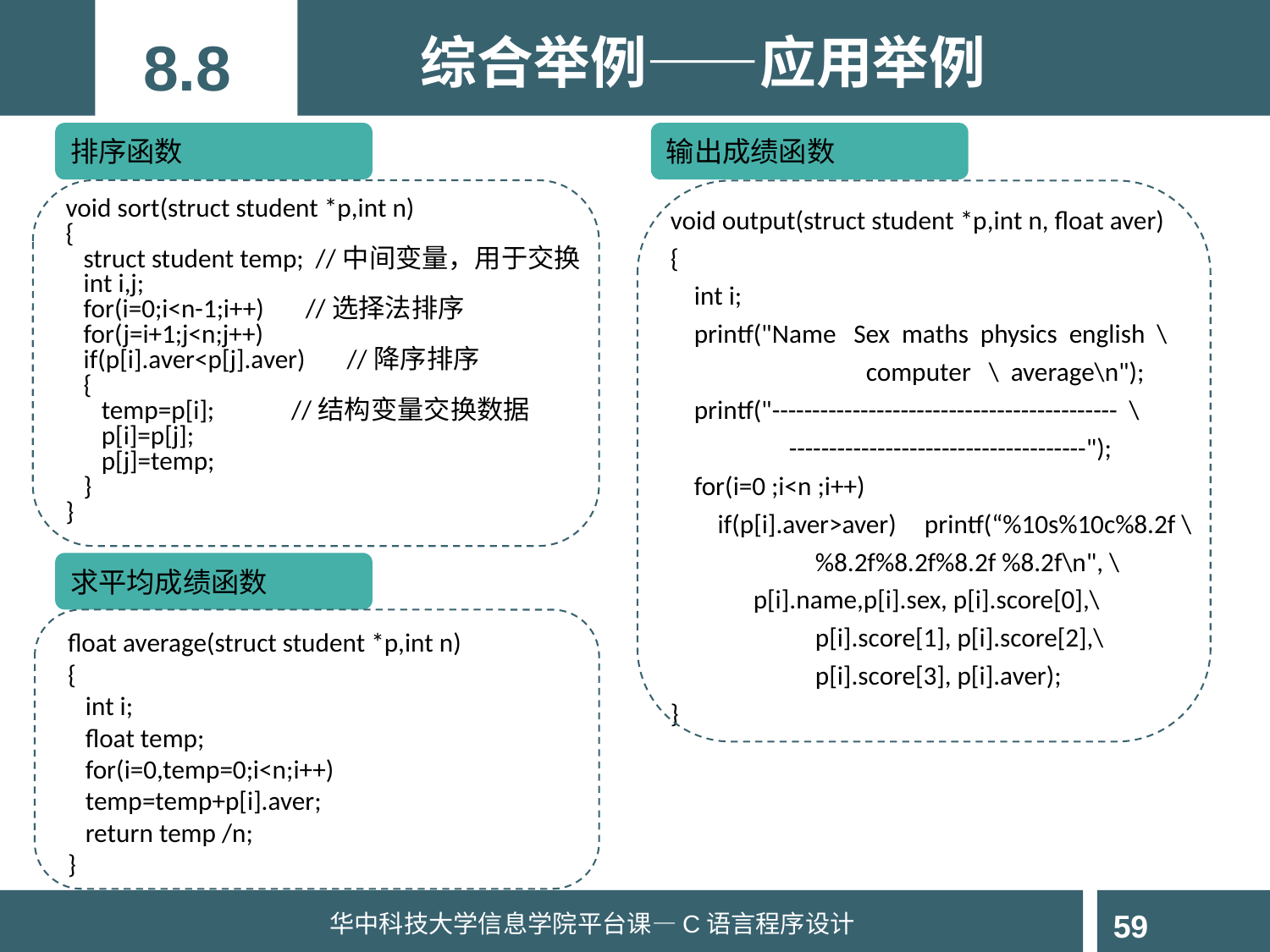

综合举例——应用举例
8.8
输出成绩函数
排序函数

void sort(struct student *p,int n)
{
   struct student temp;  //中间变量，用于交换
   int i,j;
   for(i=0;i<n-1;i++)       //选择法排序
   for(j=i+1;j<n;j++)
   if(p[i].aver<p[j].aver)       //降序排序
   {
      temp=p[i];             //结构变量交换数据
      p[i]=p[j];
      p[j]=temp;
   }
}
void output(struct student *p,int n, float aver)
{
    int i;
    printf("Name   Sex  maths  physics  english  \
                                 computer   \  average\n");
    printf("-------------------------------------------  \
                    -------------------------------------");
    for(i=0 ;i<n ;i++)
        if(p[i].aver>aver)    	printf(“%10s%10c%8.2f \
	   %8.2f%8.2f%8.2f %8.2f\n", \
              p[i].name,p[i].sex, p[i].score[0],\
	   p[i].score[1], p[i].score[2],\
	   p[i].score[3], p[i].aver);
}
求平均成绩函数

float average(struct student *p,int n)
{
   int i;
   float temp;
   for(i=0,temp=0;i<n;i++)
   temp=temp+p[i].aver;
   return temp /n;
}